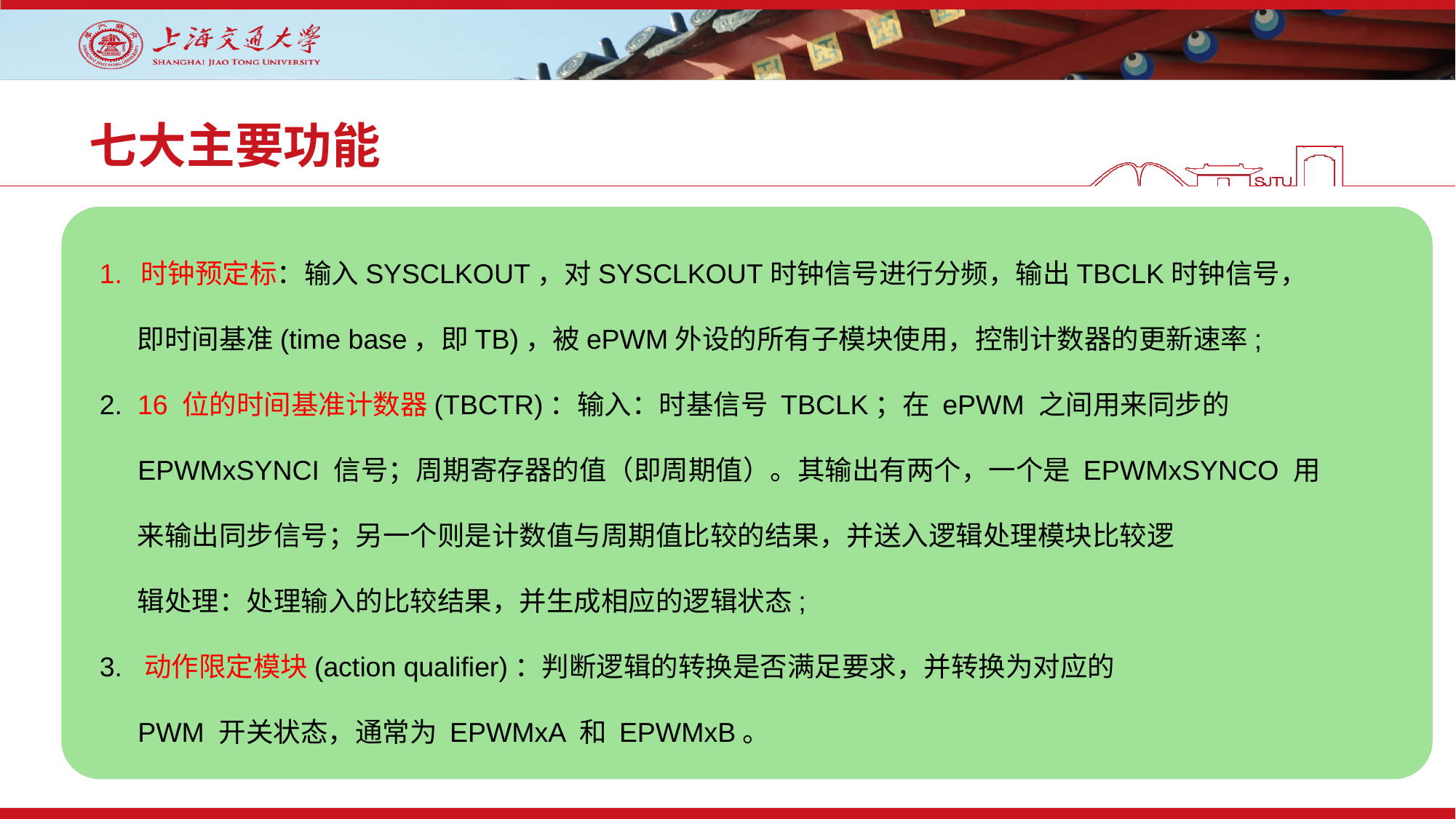

# 七大主要功能

时钟预定标：输入SYSCLKOUT，对SYSCLKOUT时钟信号进行分频，输出TBCLK时钟信号，
     即时间基准(time base，即TB)，被ePWM外设的所有子模块使用，控制计数器的更新速率;
2.  16 位的时间基准计数器(TBCTR)：输入：时基信号 TBCLK；在 ePWM 之间用来同步的
     EPWMxSYNCI 信号；周期寄存器的值（即周期值）。其输出有两个，一个是 EPWMxSYNCO 用
     来输出同步信号；另一个则是计数值与周期值比较的结果，并送入逻辑处理模块比较逻
     辑处理：处理输入的比较结果，并生成相应的逻辑状态;
3.  动作限定模块(action qualifier)：判断逻辑的转换是否满足要求，并转换为对应的
     PWM 开关状态，通常为 EPWMxA 和 EPWMxB。